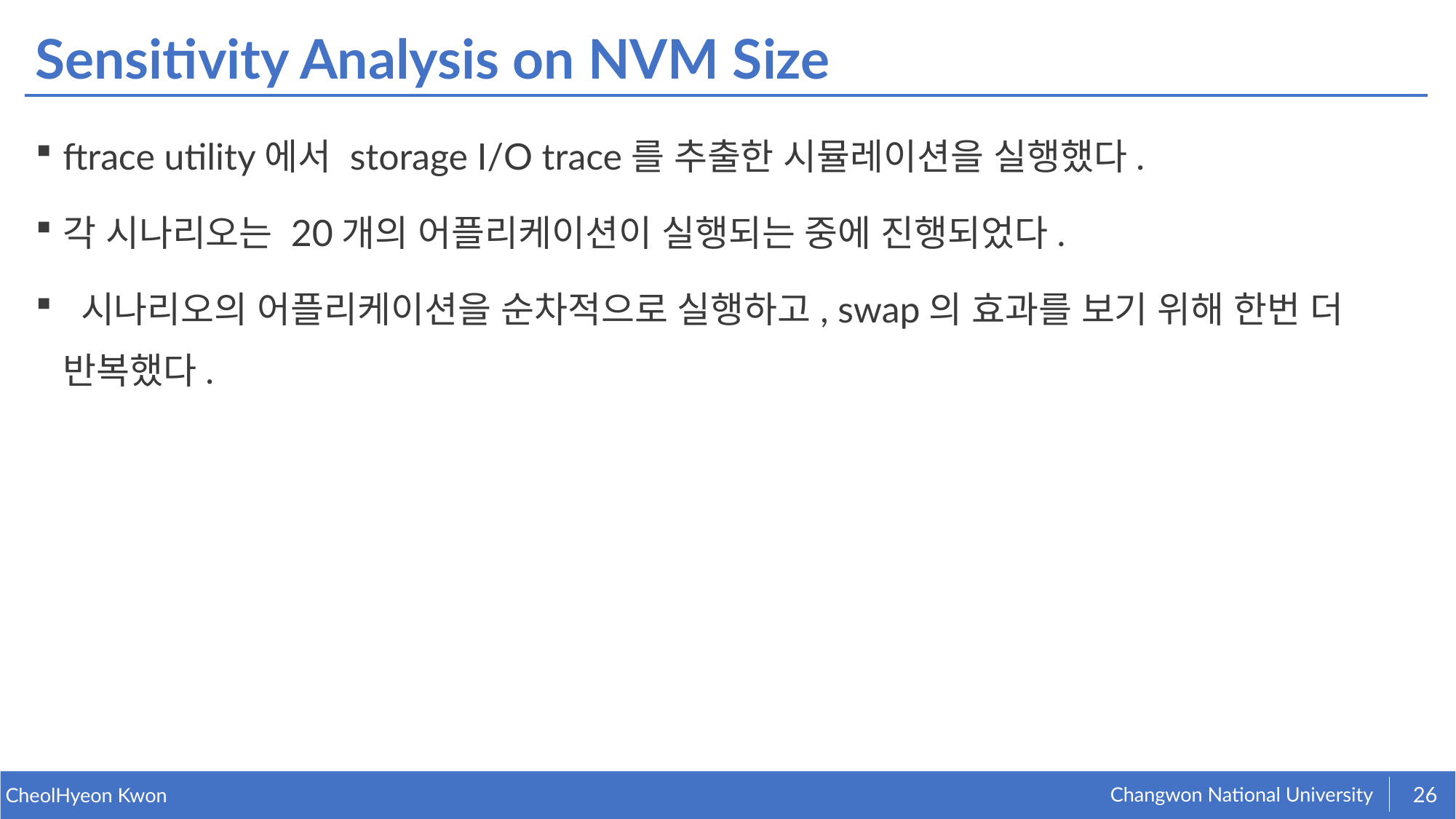

# Sensitivity Analysis on NVM Size
ftrace utility에서 storage I/O trace를 추출한 시뮬레이션을 실행했다.
각 시나리오는 20개의 어플리케이션이 실행되는 중에 진행되었다.
 시나리오의 어플리케이션을 순차적으로 실행하고, swap의 효과를 보기 위해 한번 더 반복했다.
26